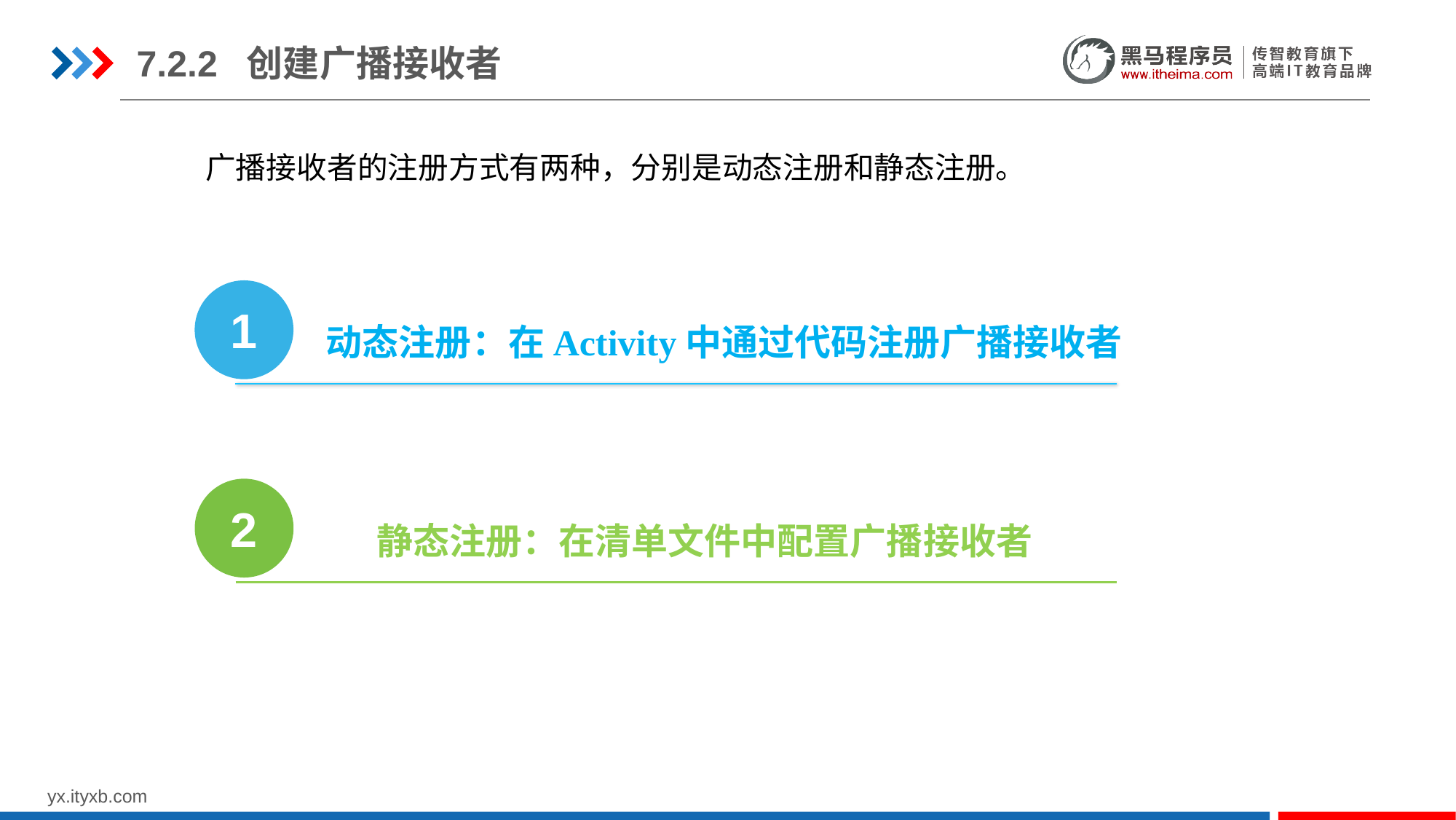

7.2.2  创建广播接收者
广播接收者的注册方式有两种，分别是动态注册和静态注册。
1
动态注册：在Activity中通过代码注册广播接收者
2
静态注册：在清单文件中配置广播接收者